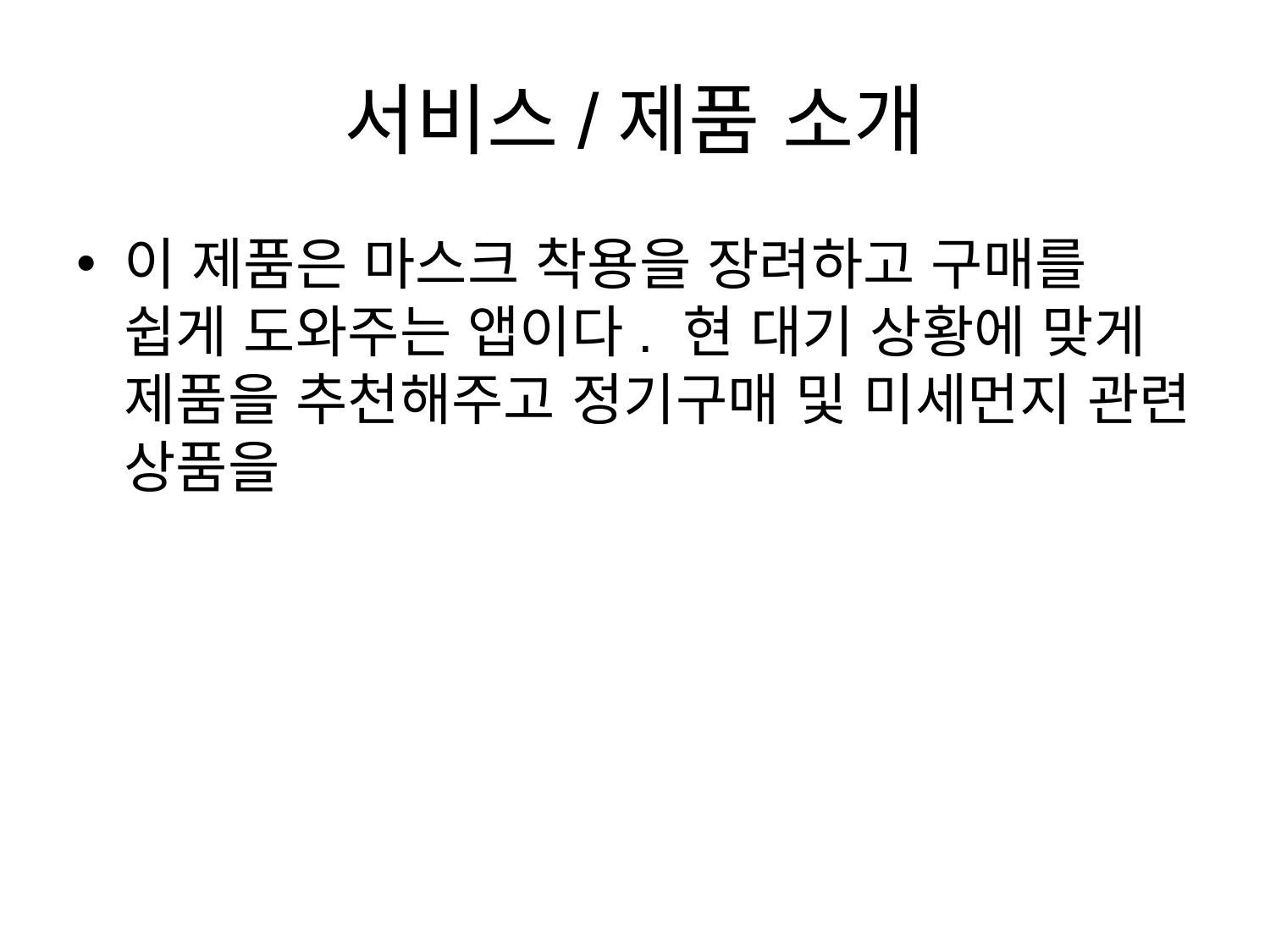

# 서비스/제품 소개
이 제품은 마스크 착용을 장려하고 구매를 쉽게 도와주는 앱이다. 현 대기 상황에 맞게 제품을 추천해주고 정기구매 및 미세먼지 관련 상품을